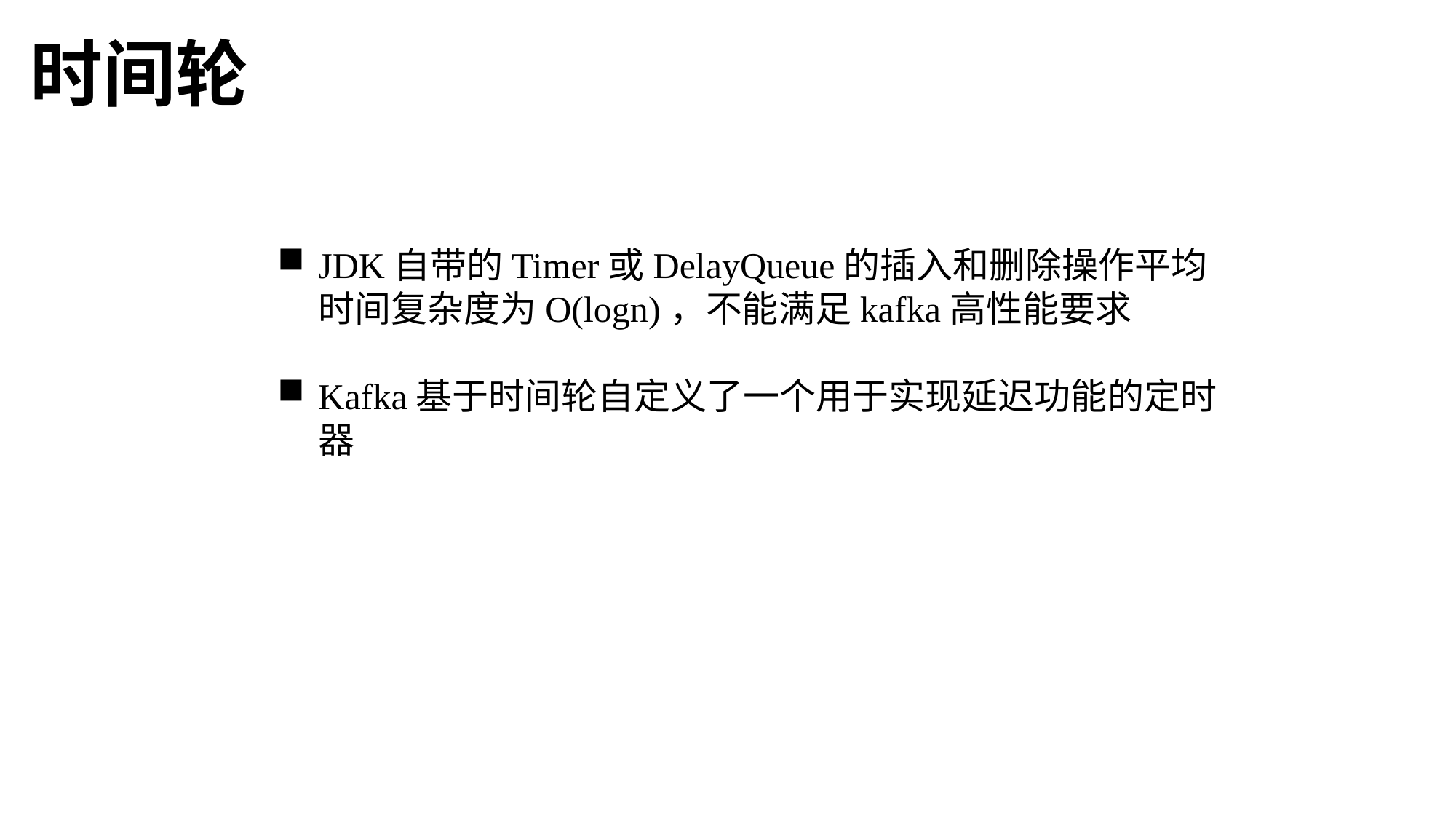

时间轮
JDK自带的Timer或DelayQueue的插入和删除操作平均时间复杂度为O(logn)，不能满足kafka高性能要求

Kafka基于时间轮自定义了一个用于实现延迟功能的定时器